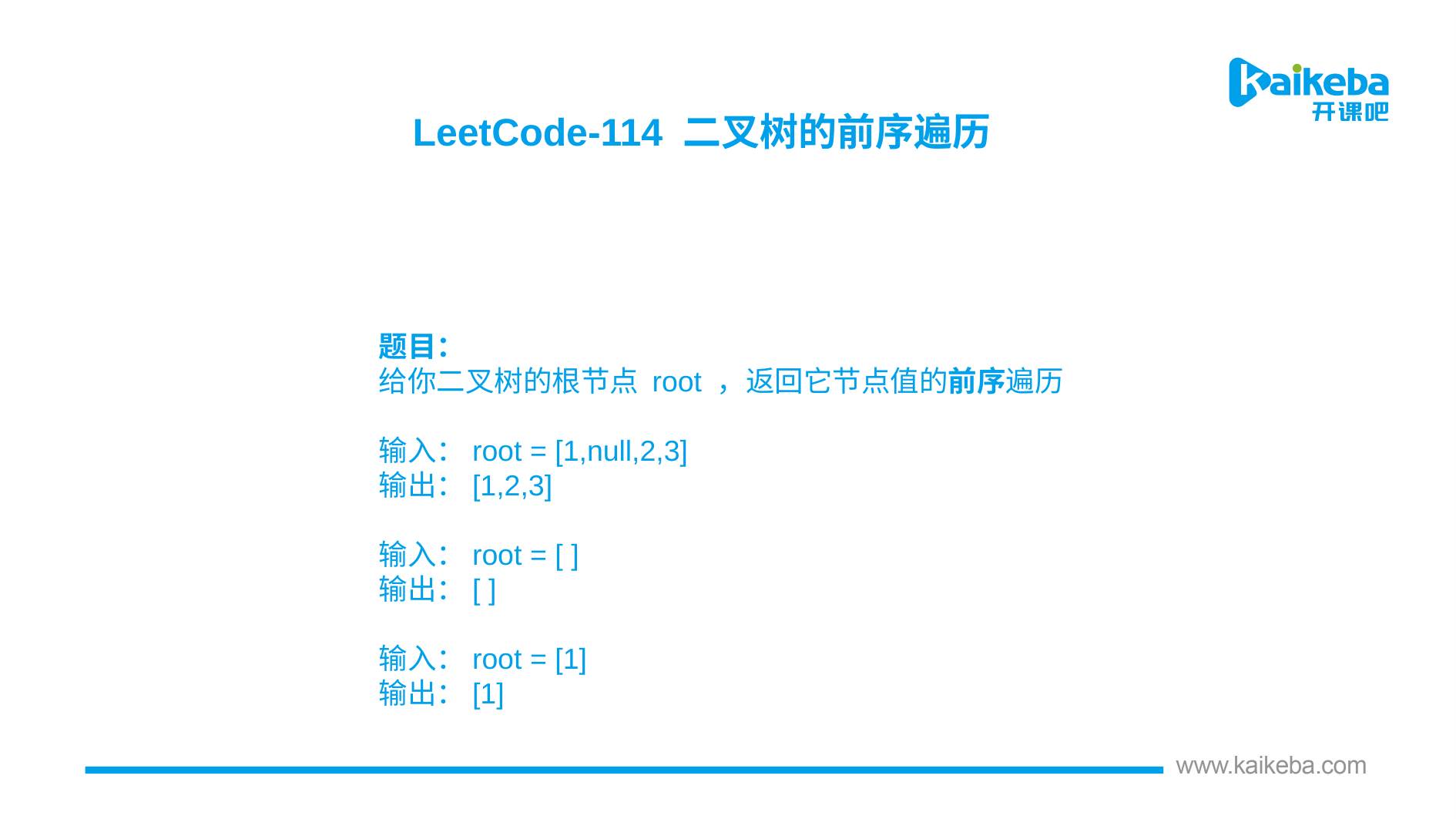

LeetCode-114 二叉树的前序遍历
题目：
给你二叉树的根节点 root ，返回它节点值的前序遍历

输入：root = [1,null,2,3]
输出：[1,2,3]

输入：root = [ ]
输出：[ ]

输入：root = [1]
输出：[1]